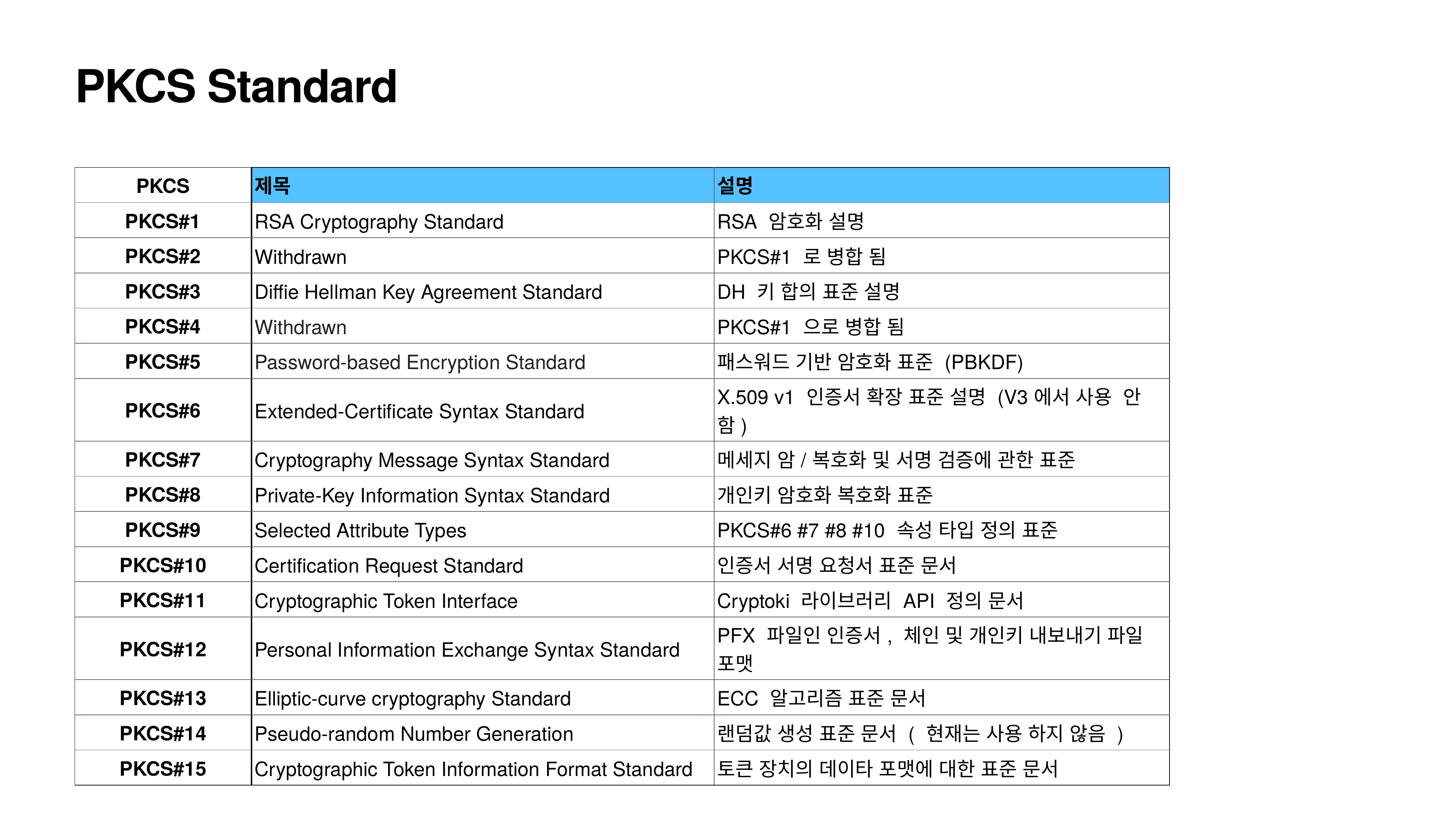

# PKCS Standard
| PKCS | 제목 | 설명 |
| --- | --- | --- |
| PKCS#1 | RSA Cryptography Standard | RSA 암호화 설명 |
| PKCS#2 | Withdrawn | PKCS#1 로 병합 됨 |
| PKCS#3 | Diffie Hellman Key Agreement Standard | DH 키 합의 표준 설명 |
| PKCS#4 | Withdrawn | PKCS#1 으로 병합 됨 |
| PKCS#5 | Password-based Encryption Standard | 패스워드 기반 암호화 표준 (PBKDF) |
| PKCS#6 | Extended-Certificate Syntax Standard | X.509 v1 인증서 확장 표준 설명 (V3에서 사용 안함) |
| PKCS#7 | Cryptography Message Syntax Standard | 메세지 암/복호화 및 서명 검증에 관한 표준 |
| PKCS#8 | Private-Key Information Syntax Standard | 개인키 암호화 복호화 표준 |
| PKCS#9 | Selected Attribute Types | PKCS#6 #7 #8 #10 속성 타입 정의 표준 |
| PKCS#10 | Certification Request Standard | 인증서 서명 요청서 표준 문서 |
| PKCS#11 | Cryptographic Token Interface | Cryptoki 라이브러리 API 정의 문서 |
| PKCS#12 | Personal Information Exchange Syntax Standard | PFX 파일인 인증서, 체인 및 개인키 내보내기 파일 포맷 |
| PKCS#13 | Elliptic-curve cryptography Standard | ECC 알고리즘 표준 문서 |
| PKCS#14 | Pseudo-random Number Generation | 랜덤값 생성 표준 문서 ( 현재는 사용 하지 않음 ) |
| PKCS#15 | Cryptographic Token Information Format Standard | 토큰 장치의 데이타 포맷에 대한 표준 문서 |